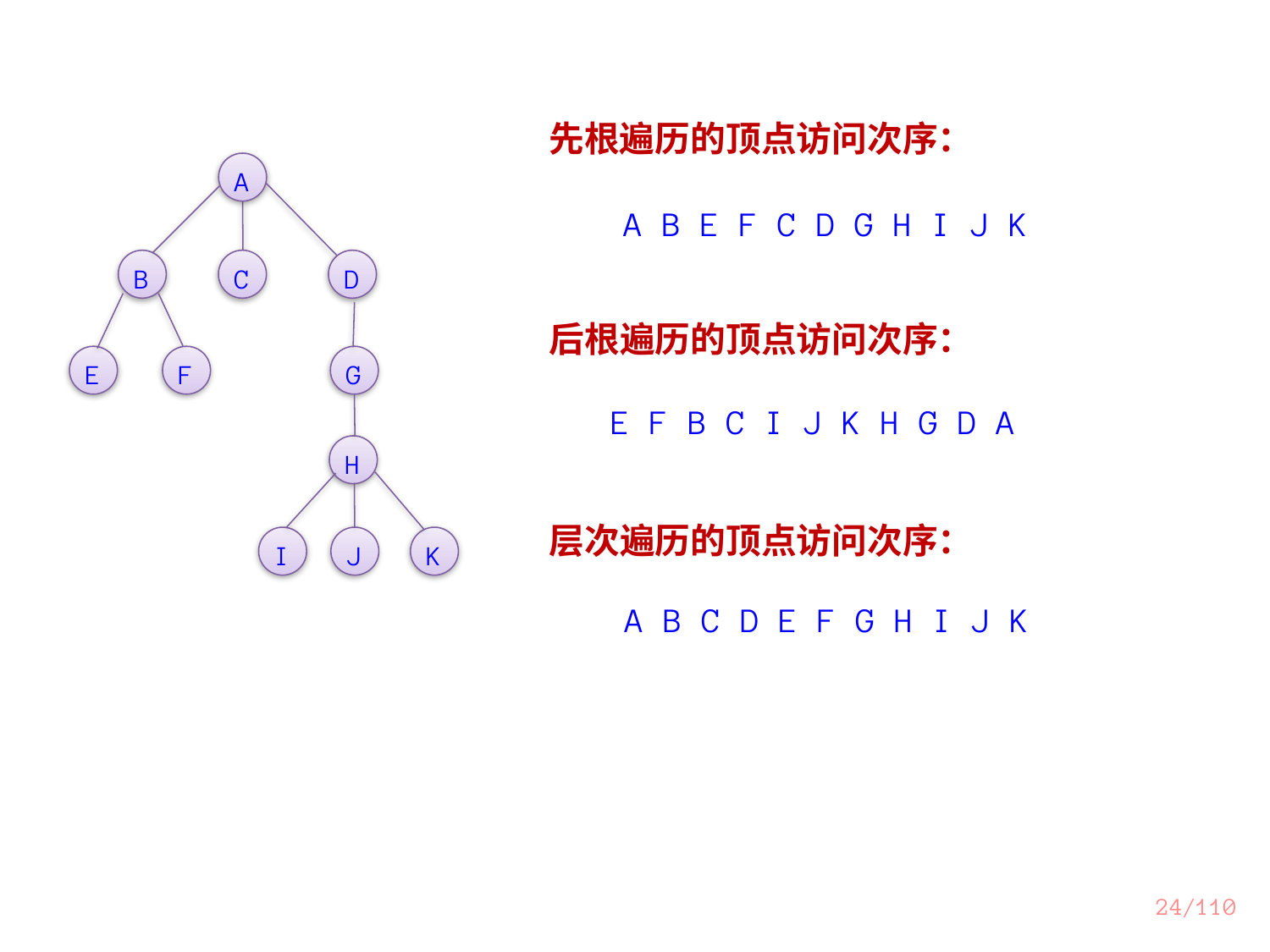

先根遍历的顶点访问次序：
A

B
C
D

E
F
G

H

I
J
K
A B E F C D G H I J K
后根遍历的顶点访问次序：
E F B C I J K H G D A
层次遍历的顶点访问次序：
A B C D E F G H I J K
24/110